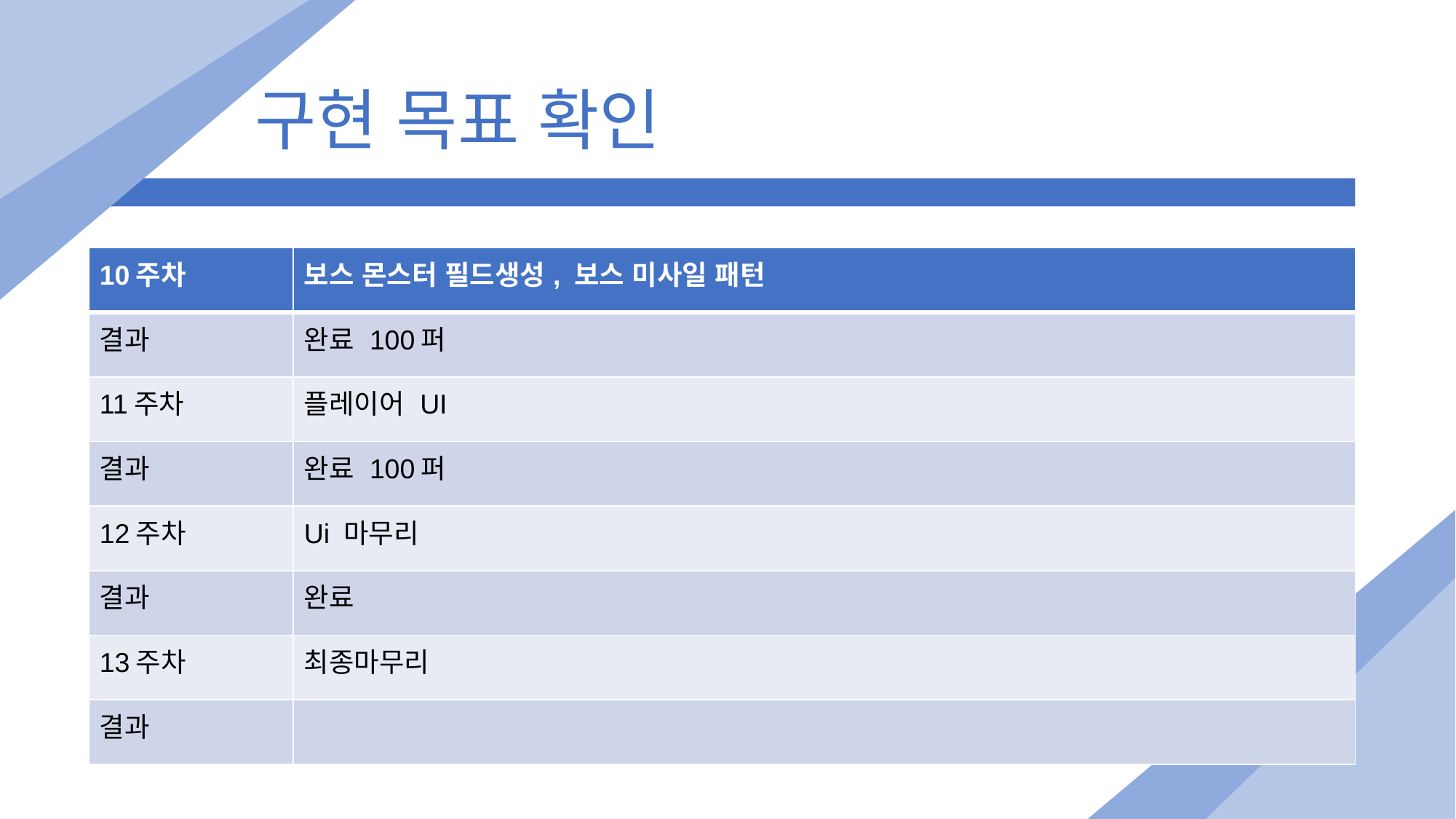

# 구현 목표 확인

| 10주차 | 보스 몬스터 필드생성, 보스 미사일 패턴 |
| --- | --- |
| 결과 | 완료 100퍼 |
| 11주차 | 플레이어 UI |
| 결과 | 완료 100퍼 |
| 12주차 | Ui 마무리 |
| 결과 | 완료 |
| 13주차 | 최종마무리 |
| 결과 |  |